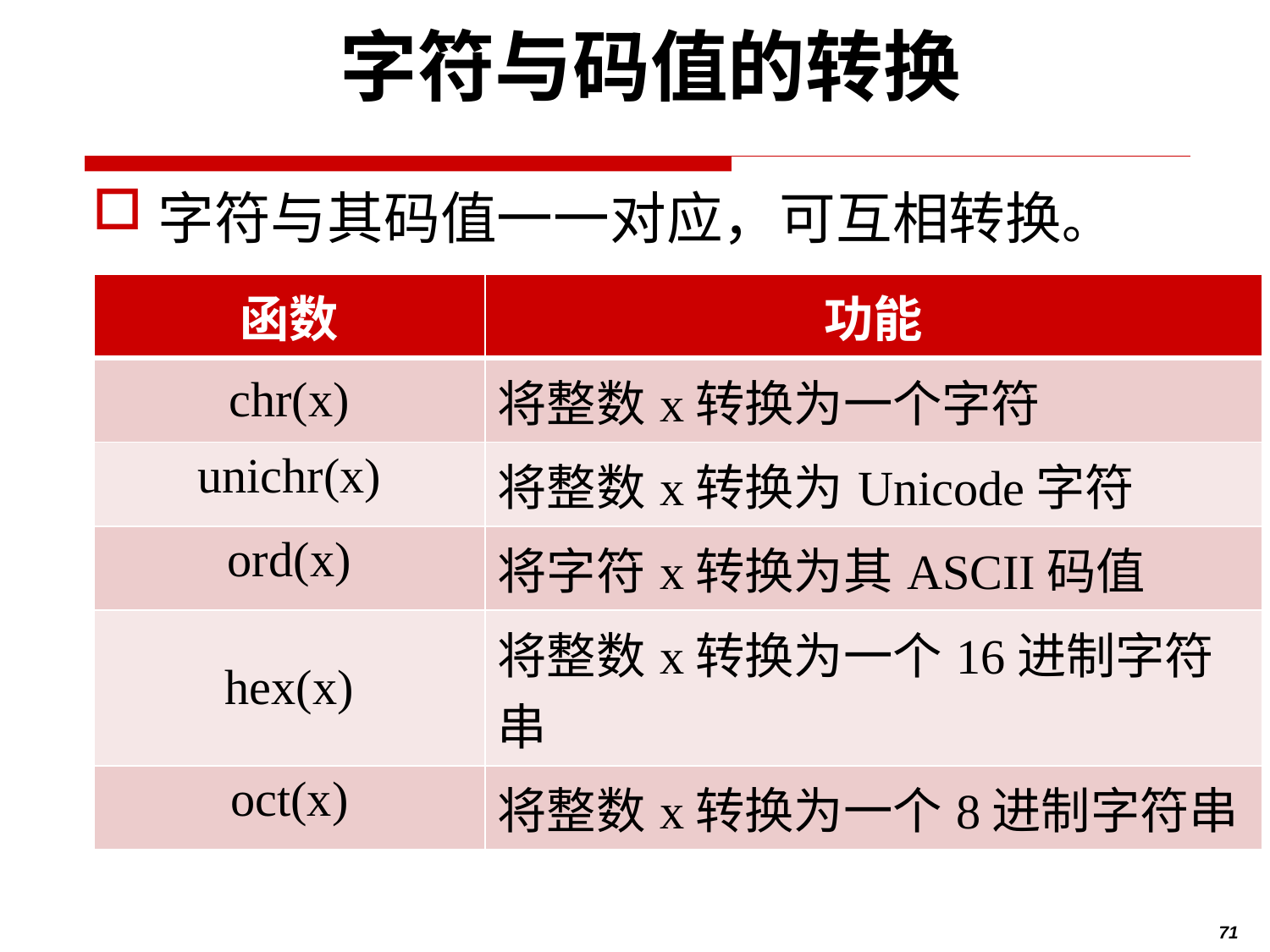

# 字符与码值的转换
字符与其码值一一对应，可互相转换。

| 函数 | 功能 |
| --- | --- |
| chr(x) | 将整数x转换为一个字符 |
| unichr(x) | 将整数x转换为Unicode字符 |
| ord(x) | 将字符x转换为其ASCII码值 |
| hex(x) | 将整数x转换为一个16进制字符串 |
| oct(x) | 将整数x转换为一个8进制字符串 |
71